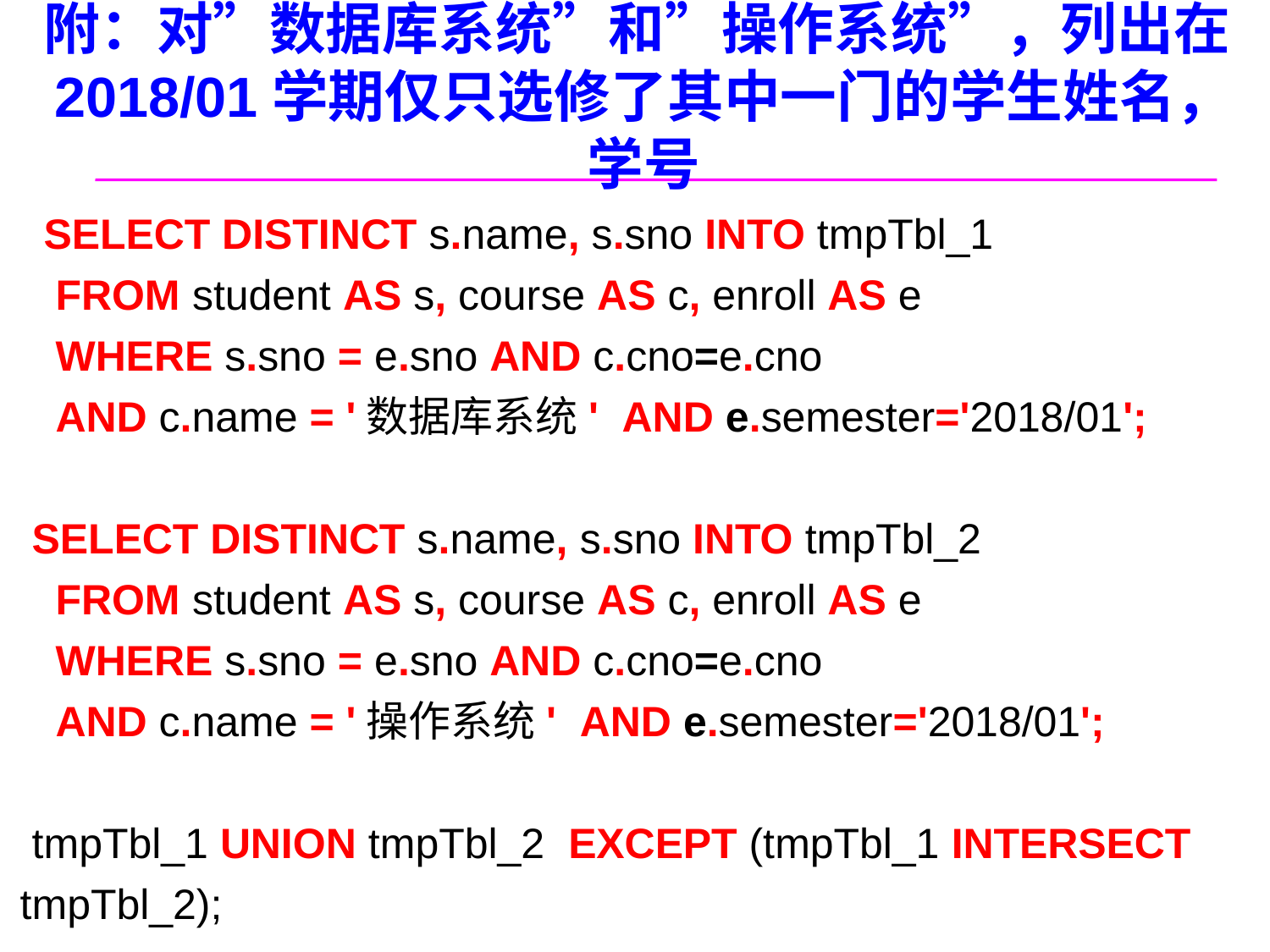

# 附：对”数据库系统”和”操作系统”，列出在2018/01学期仅只选修了其中一门的学生姓名，学号
  SELECT DISTINCT s.name, s.sno INTO tmpTbl_1
   FROM student AS s, course AS c, enroll AS e
   WHERE s.sno = e.sno AND c.cno=e.cno
   AND c.name = '数据库系统'  AND e.semester='2018/01';

 SELECT DISTINCT s.name, s.sno INTO tmpTbl_2
   FROM student AS s, course AS c, enroll AS e
   WHERE s.sno = e.sno AND c.cno=e.cno
   AND c.name = '操作系统'  AND e.semester='2018/01';

 tmpTbl_1 UNION tmpTbl_2  EXCEPT (tmpTbl_1 INTERSECT tmpTbl_2);